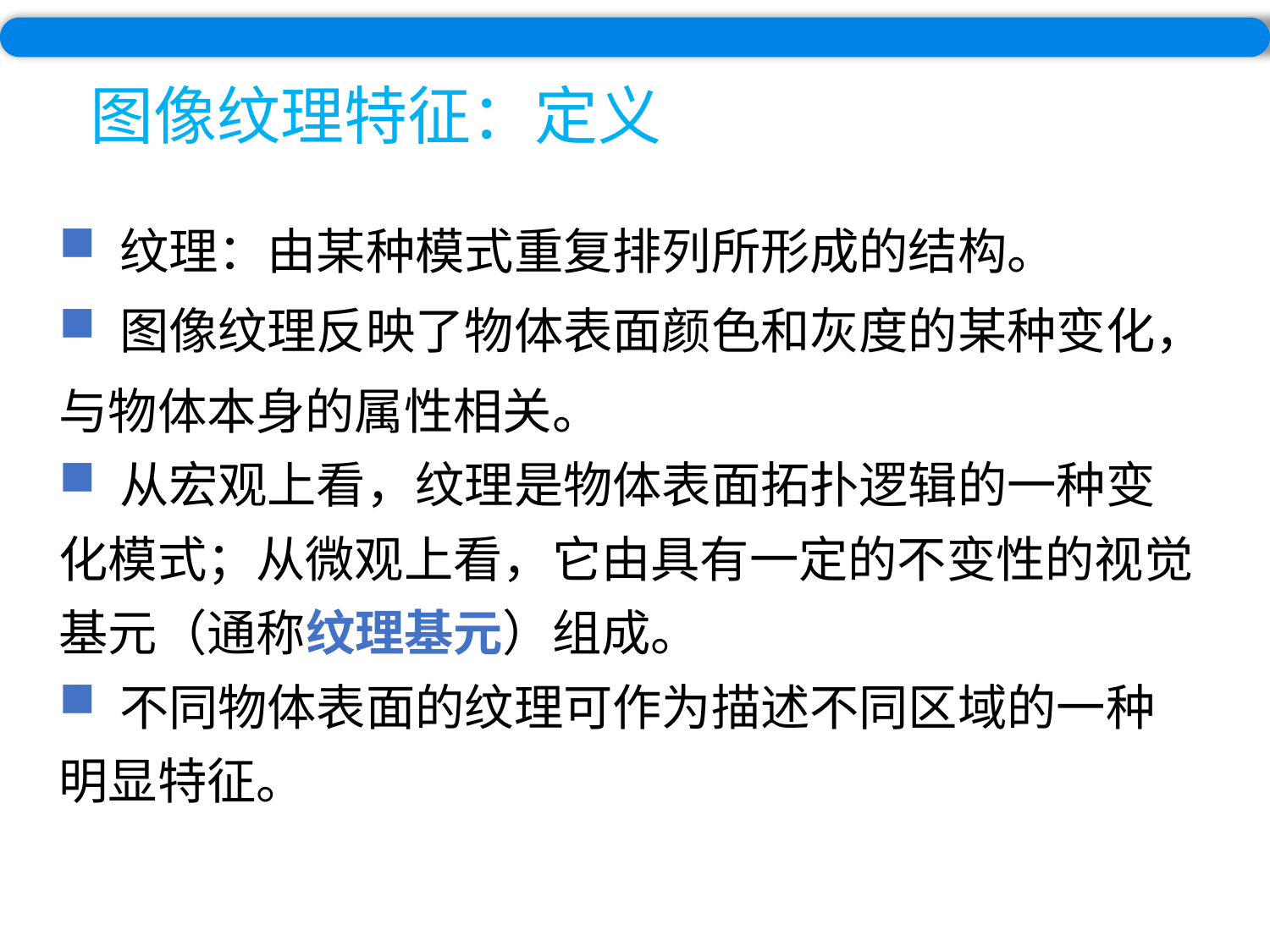

图像纹理特征：定义
 纹理：由某种模式重复排列所形成的结构。
 图像纹理反映了物体表面颜色和灰度的某种变化，与物体本身的属性相关。
 从宏观上看，纹理是物体表面拓扑逻辑的一种变化模式；从微观上看，它由具有一定的不变性的视觉基元（通称纹理基元）组成。
 不同物体表面的纹理可作为描述不同区域的一种明显特征。